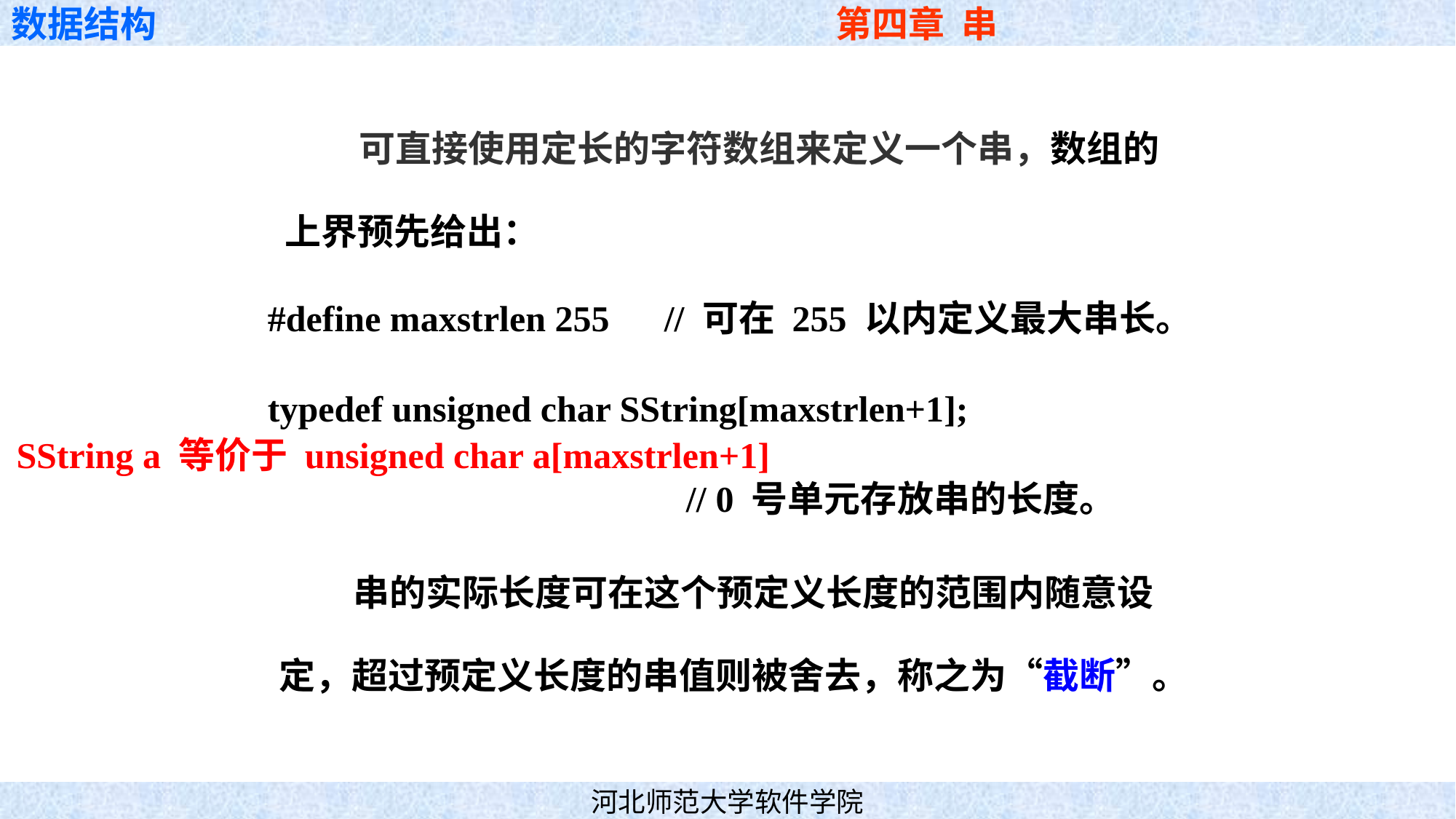

可直接使用定长的字符数组来定义一个串，数组的
上界预先给出：
#define maxstrlen 255      // 可在 255 以内定义最大串长。
typedef unsigned char SString[maxstrlen+1];
                                              // 0 号单元存放串的长度。
SString a 等价于 unsigned char a[maxstrlen+1]
        串的实际长度可在这个预定义长度的范围内随意设
定，超过预定义长度的串值则被舍去，称之为“截断”。